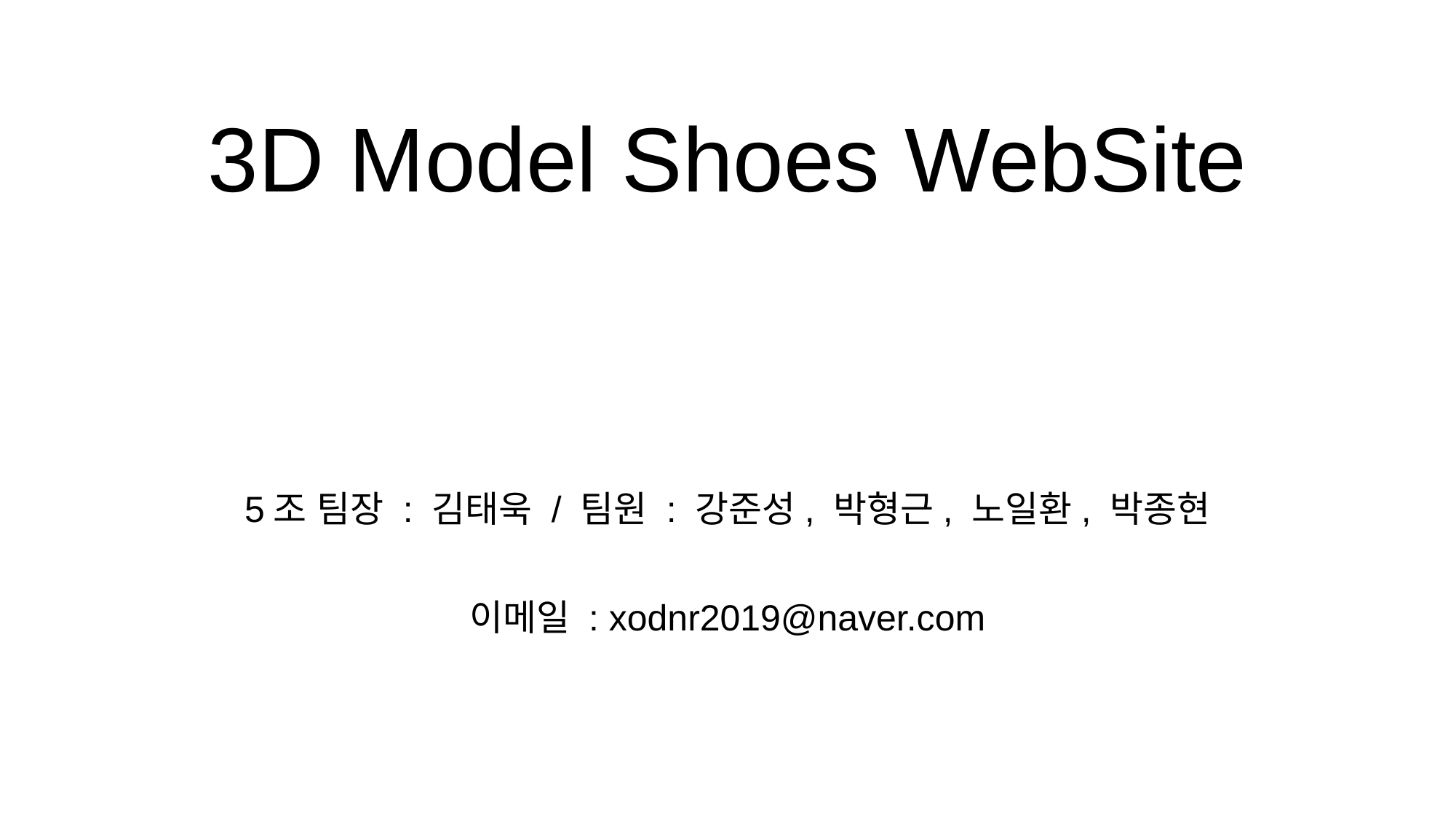

# 3D Model Shoes WebSite
5조 팀장 : 김태욱 / 팀원 : 강준성, 박형근, 노일환, 박종현

이메일 : xodnr2019@naver.com